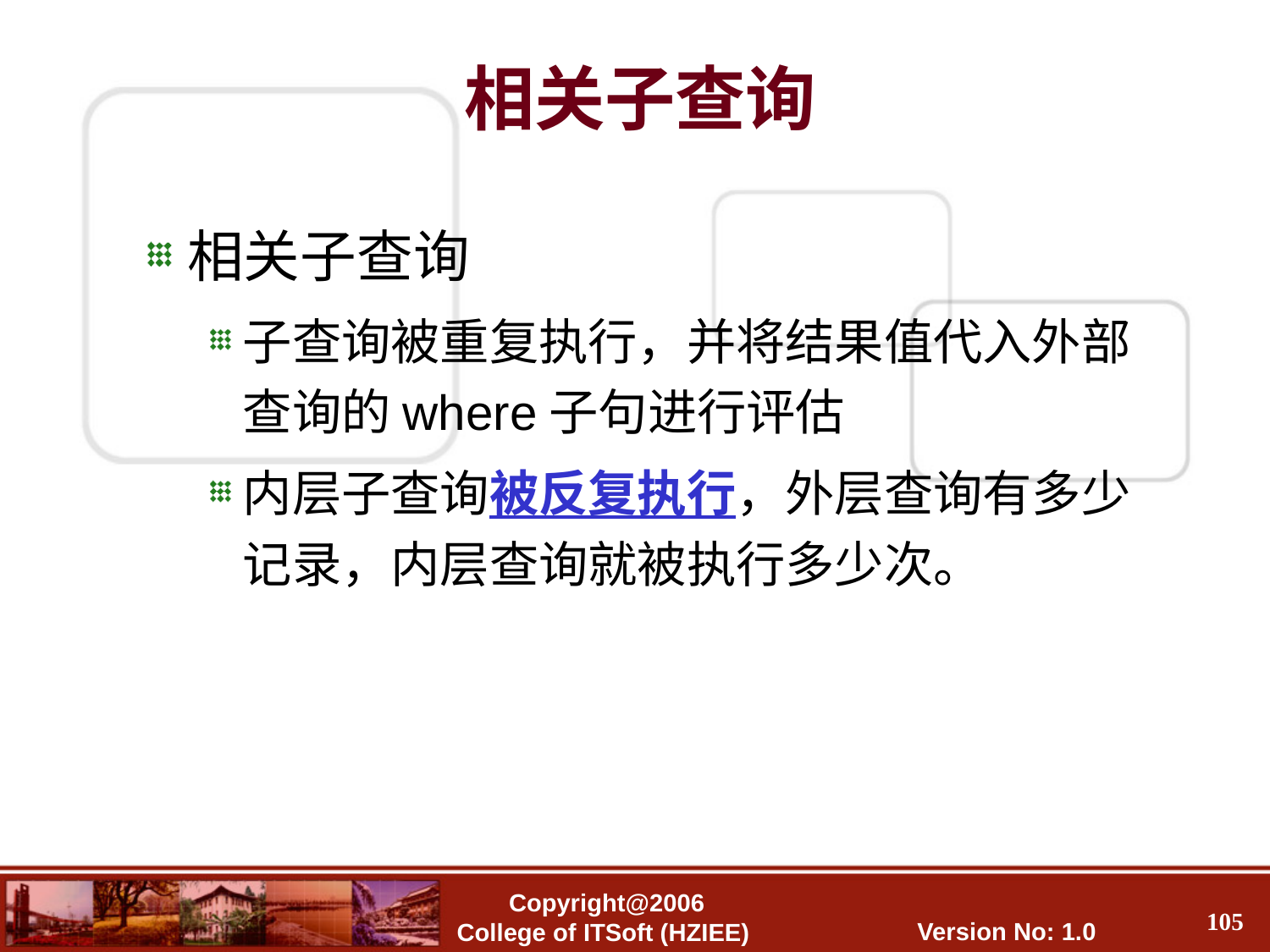

相关子查询
相关子查询
子查询被重复执行，并将结果值代入外部查询的where子句进行评估
内层子查询被反复执行，外层查询有多少记录，内层查询就被执行多少次。